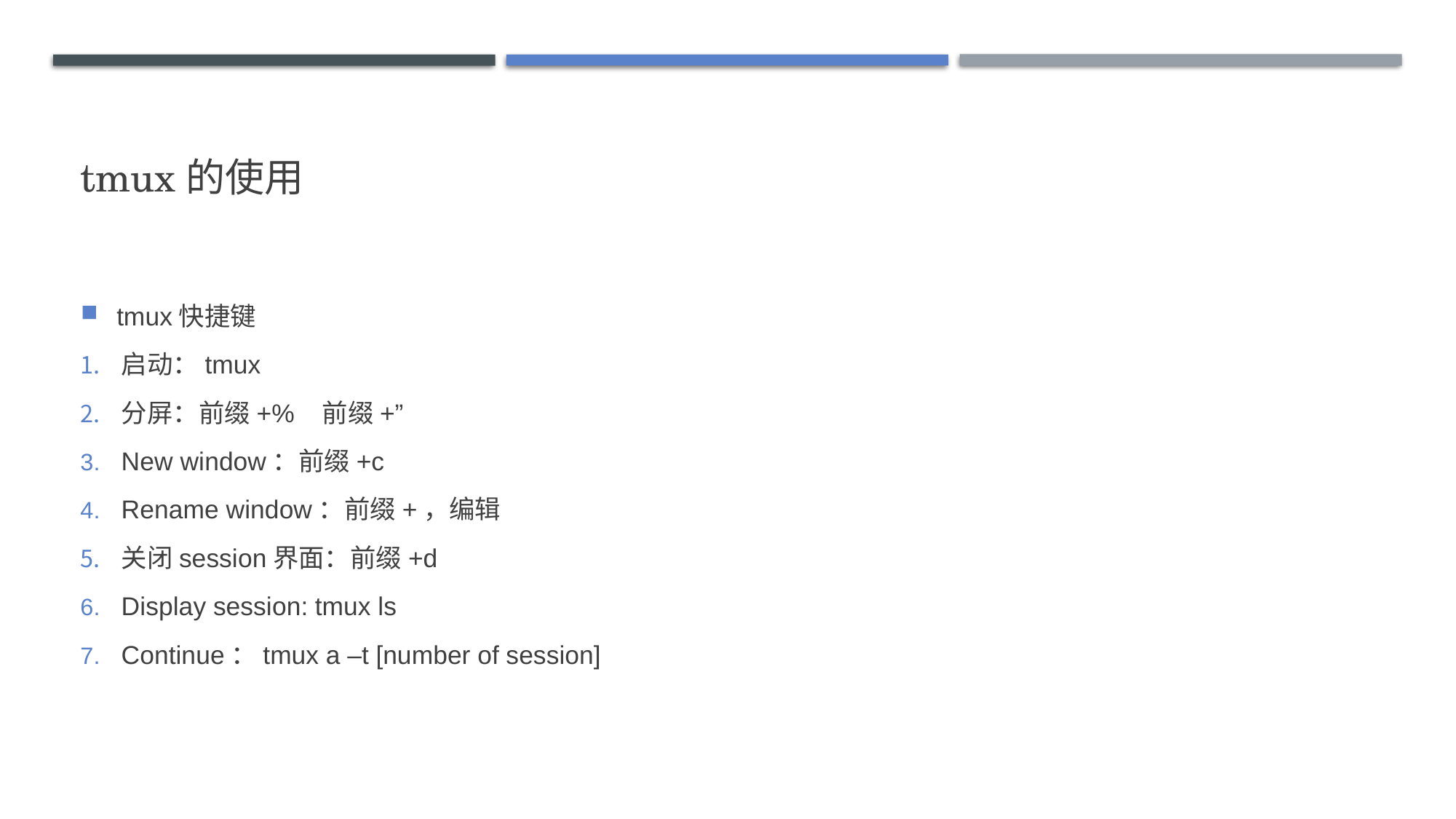

# tmux的使用
tmux快捷键
启动：tmux
分屏：前缀+%   前缀+”
New window：前缀+c
Rename window：前缀+，编辑
关闭session界面：前缀+d
Display session: tmux ls
Continue：tmux a –t [number of session]